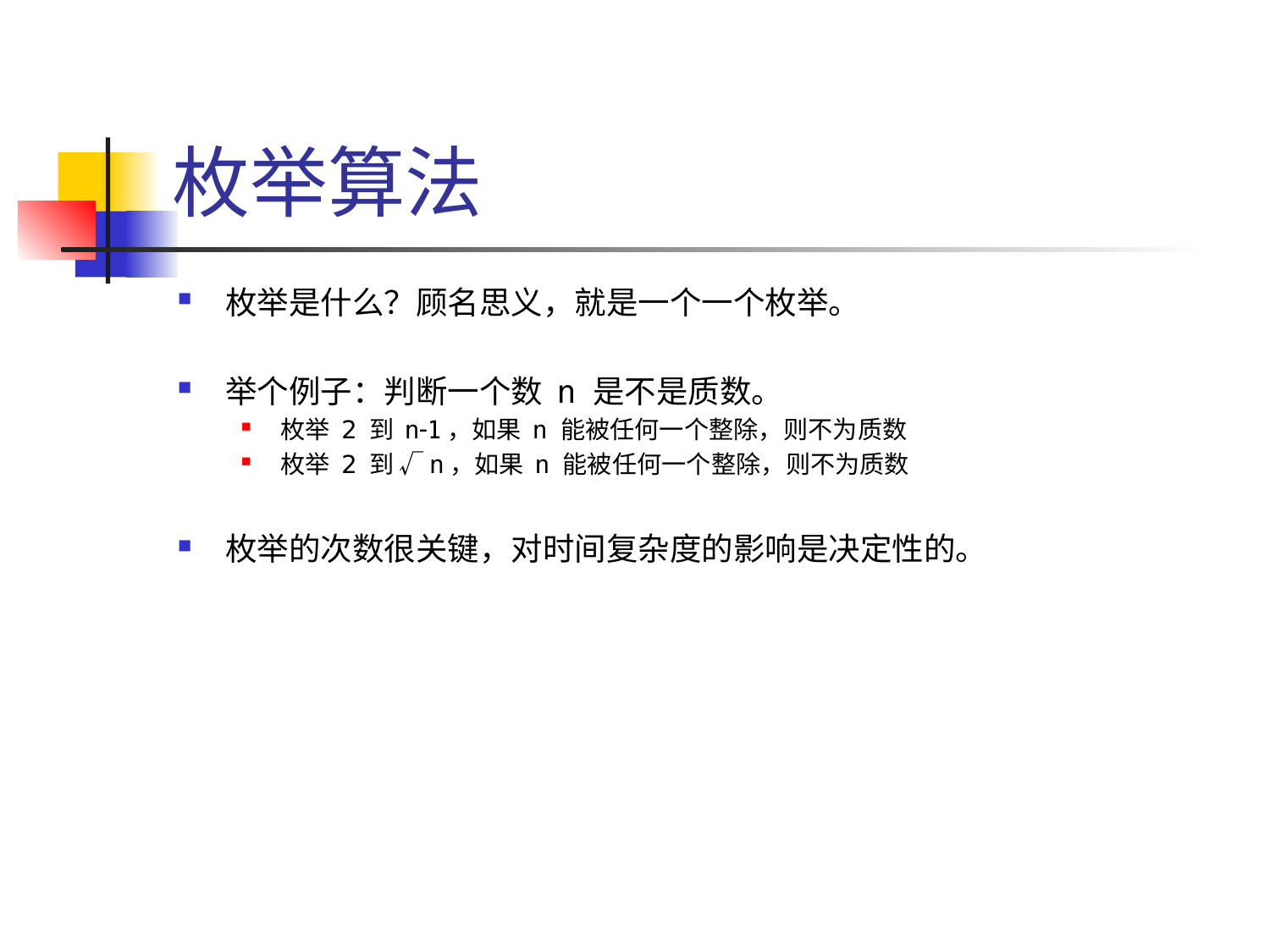

# 枚举算法
枚举是什么？顾名思义，就是一个一个枚举。

举个例子：判断一个数 n 是不是质数。
枚举 2 到 n-1，如果 n 能被任何一个整除，则不为质数
枚举 2 到 √n，如果 n 能被任何一个整除，则不为质数

枚举的次数很关键，对时间复杂度的影响是决定性的。